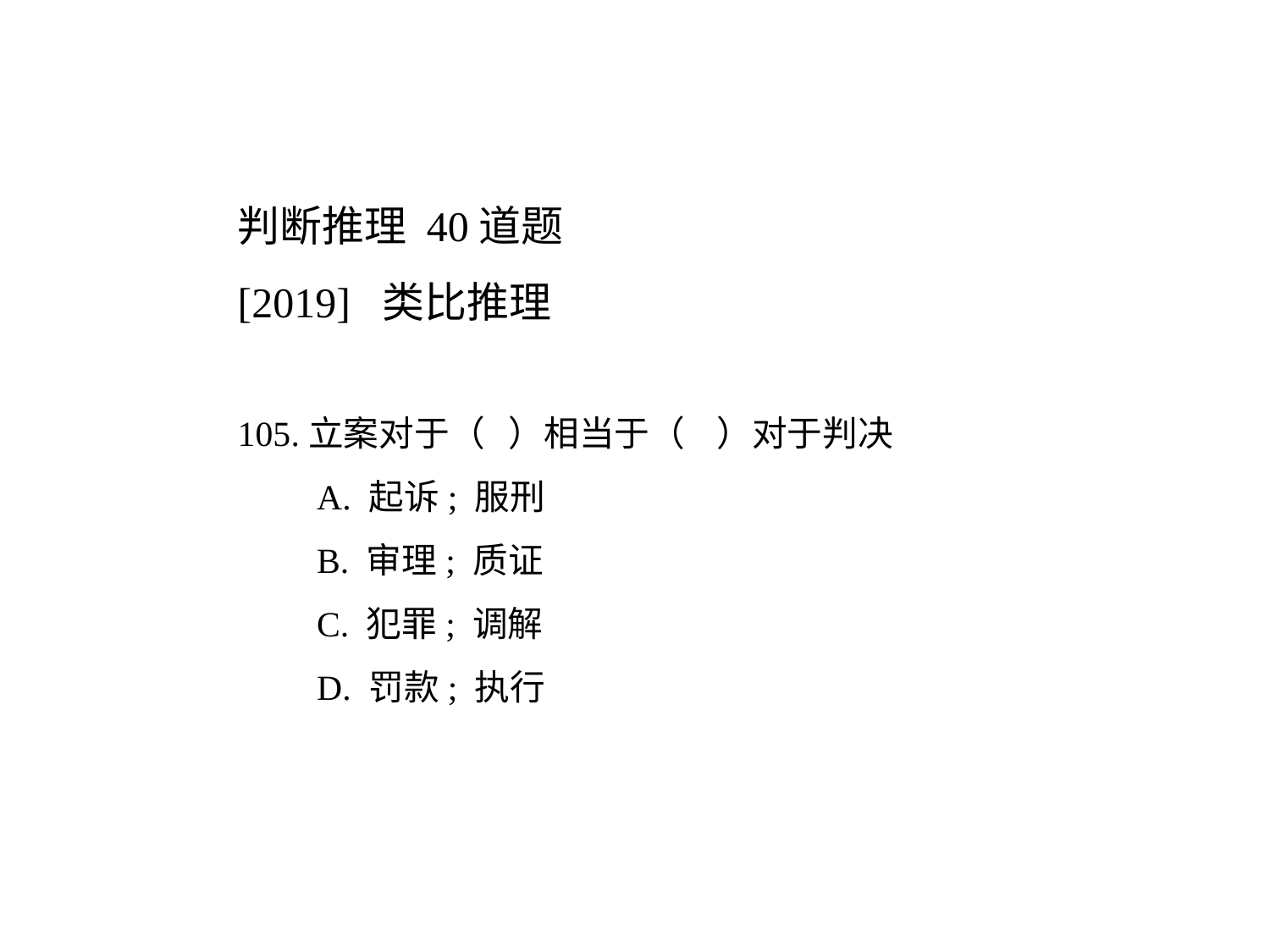

判断推理 40道题
[2019]  类比推理

105.立案对于（   ）相当于（    ）对于判决
　　A. 起诉; 服刑
　　B. 审理; 质证
　　C. 犯罪; 调解
　　D. 罚款; 执行